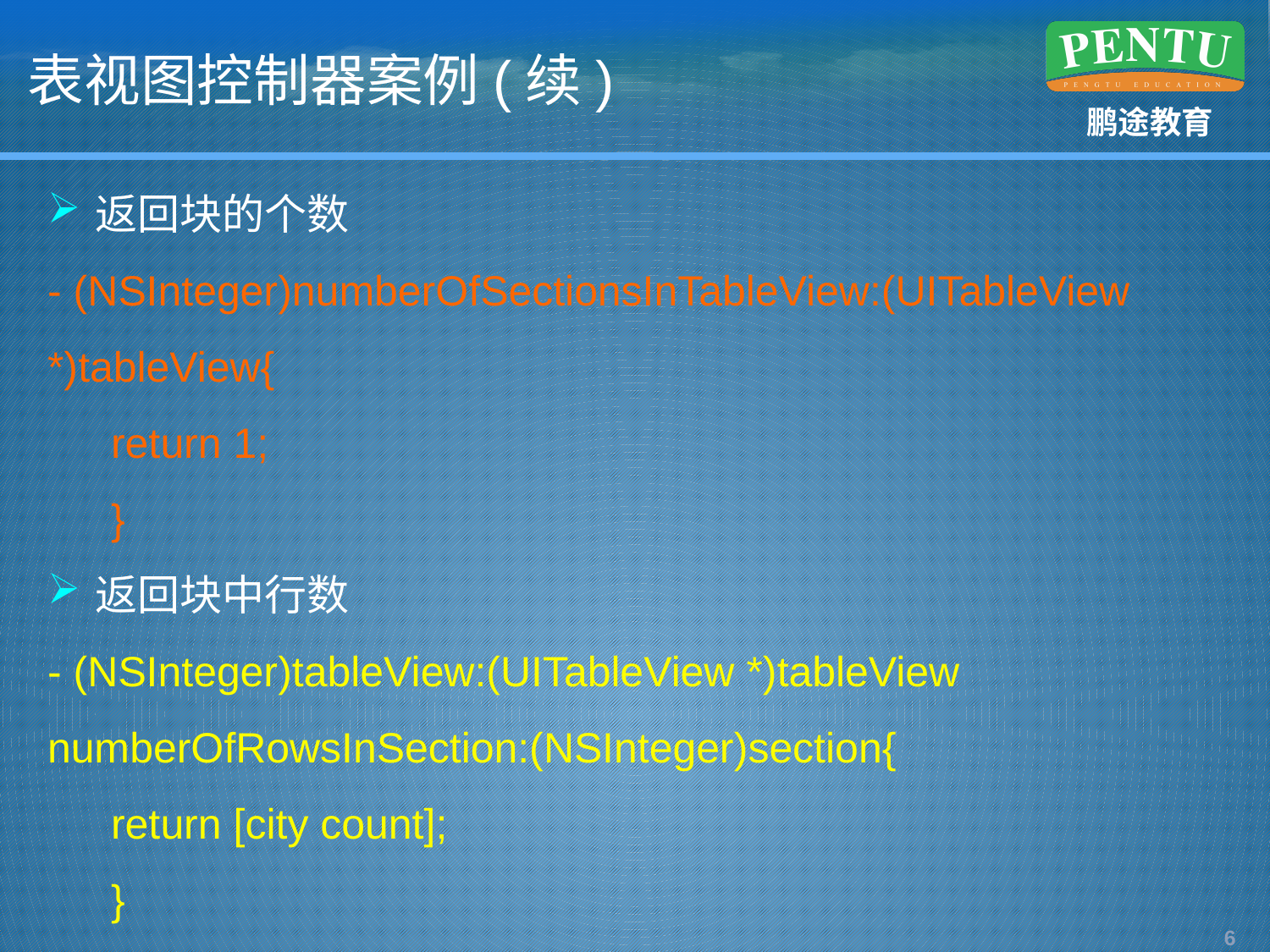

# 表视图控制器案例(续)
返回块的个数
- (NSInteger)numberOfSectionsInTableView:(UITableView
*)tableView{
return 1;
}
返回块中行数
- (NSInteger)tableView:(UITableView *)tableView
numberOfRowsInSection:(NSInteger)section{
return [city count];
}
6